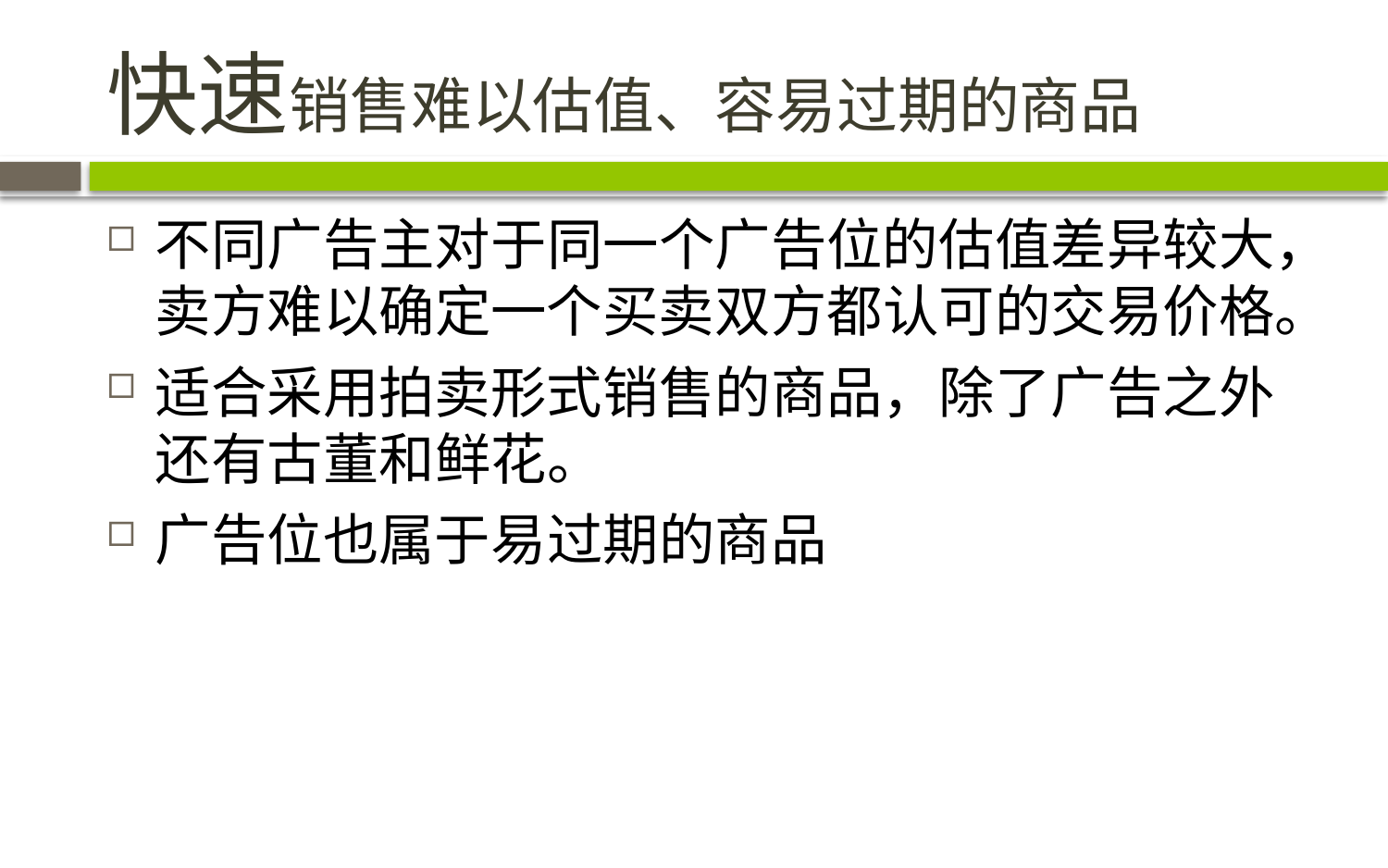

# 快速销售难以估值、容易过期的商品
不同广告主对于同一个广告位的估值差异较大，卖方难以确定一个买卖双方都认可的交易价格。
适合采用拍卖形式销售的商品，除了广告之外还有古董和鲜花。
广告位也属于易过期的商品